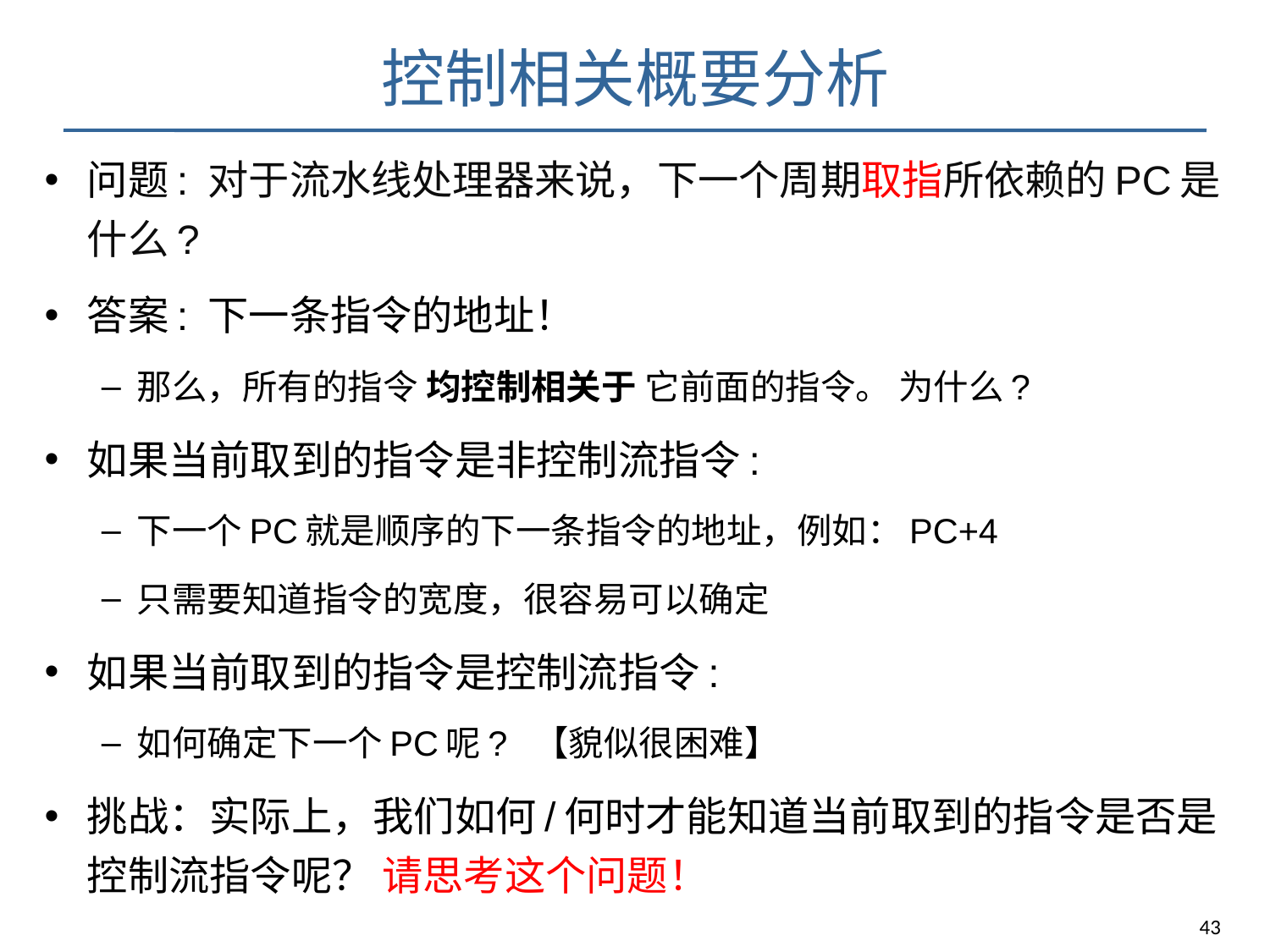

# 控制相关概要分析
问题: 对于流水线处理器来说，下一个周期取指所依赖的PC是什么?
答案: 下一条指令的地址！
那么，所有的指令 均控制相关于 它前面的指令。 为什么?
如果当前取到的指令是非控制流指令:
下一个PC就是顺序的下一条指令的地址，例如：PC+4
只需要知道指令的宽度，很容易可以确定
如果当前取到的指令是控制流指令:
如何确定下一个PC呢?  【貌似很困难】
挑战：实际上，我们如何/何时才能知道当前取到的指令是否是控制流指令呢？ 请思考这个问题！

43